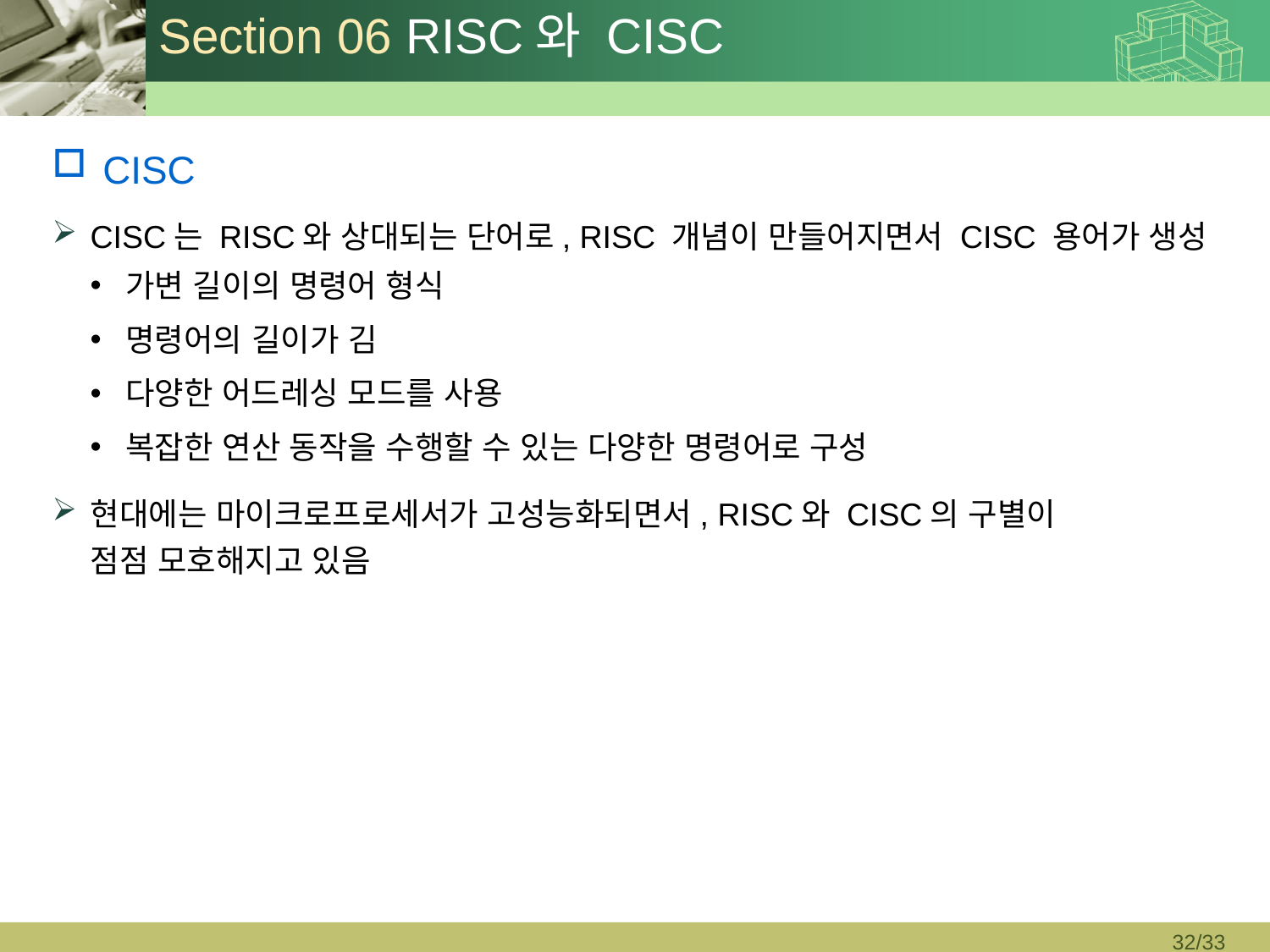

# Section 06 RISC와 CISC
CISC
CISC는 RISC와 상대되는 단어로, RISC 개념이 만들어지면서 CISC 용어가 생성
가변 길이의 명령어 형식
명령어의 길이가 김
다양한 어드레싱 모드를 사용
복잡한 연산 동작을 수행할 수 있는 다양한 명령어로 구성
현대에는 마이크로프로세서가 고성능화되면서, RISC와 CISC의 구별이
점점 모호해지고 있음